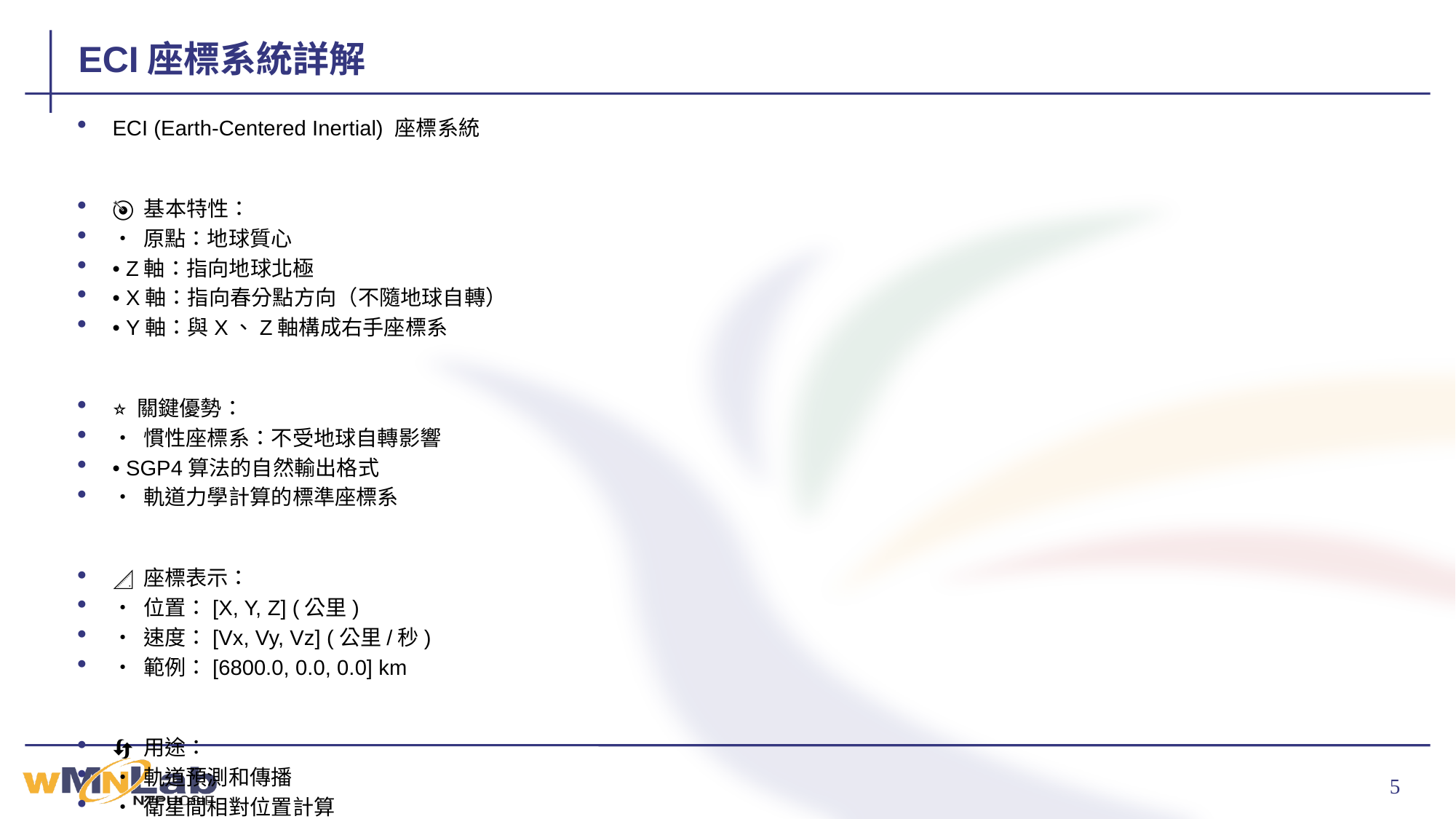

# ECI座標系統詳解
ECI (Earth-Centered Inertial) 座標系統

🎯 基本特性：
• 原點：地球質心
• Z軸：指向地球北極
• X軸：指向春分點方向（不隨地球自轉）
• Y軸：與X、Z軸構成右手座標系

⭐ 關鍵優勢：
• 慣性座標系：不受地球自轉影響
• SGP4算法的自然輸出格式
• 軌道力學計算的標準座標系

📐 座標表示：
• 位置：[X, Y, Z] (公里)
• 速度：[Vx, Vy, Vz] (公里/秒)
• 範例：[6800.0, 0.0, 0.0] km

🔄 用途：
• 軌道預測和傳播
• 衛星間相對位置計算
• 軌道機動規劃